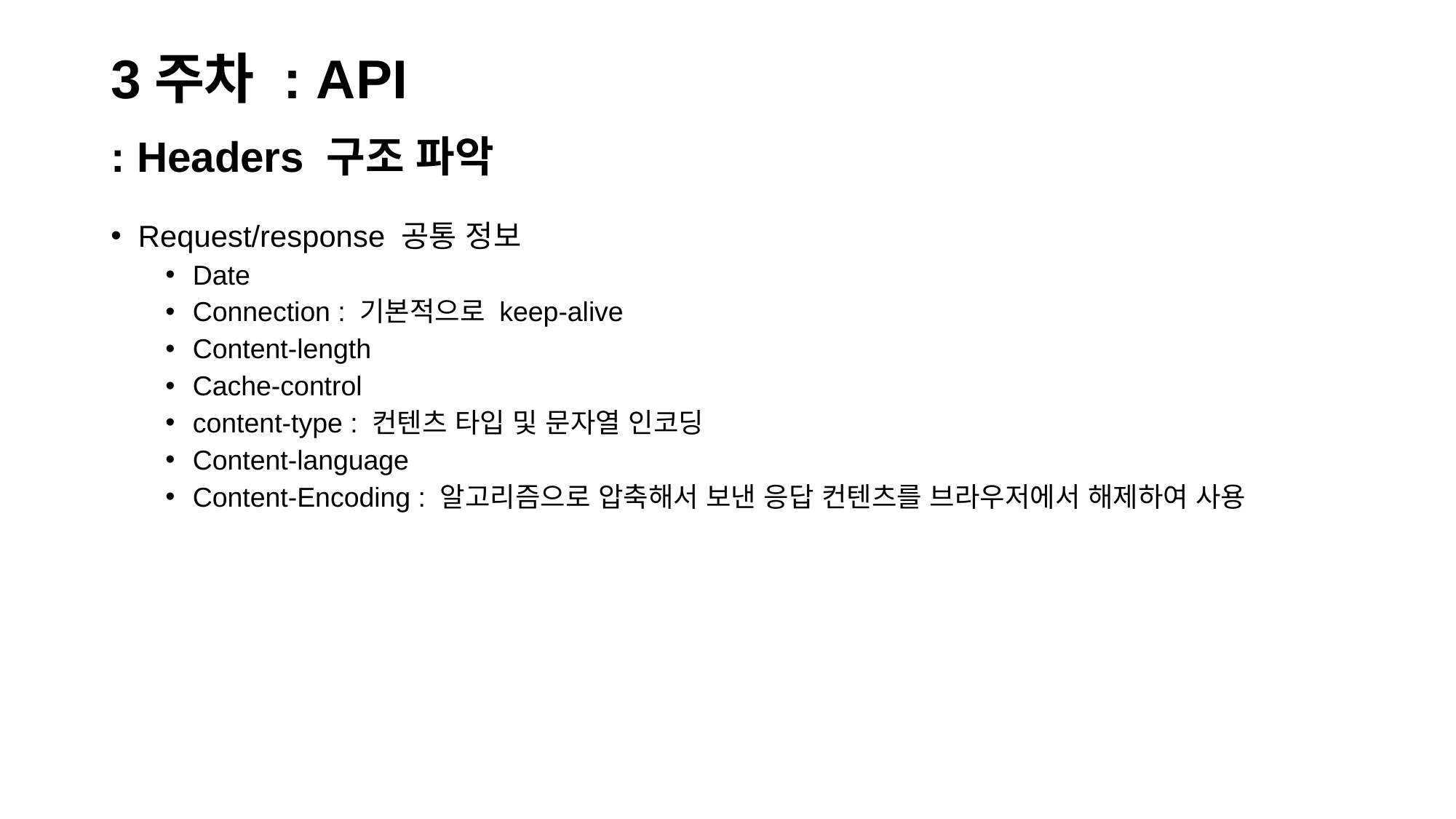

# 3주차 : API
: Headers 구조 파악
Request/response 공통 정보
Date
Connection : 기본적으로 keep-alive
Content-length
Cache-control
content-type : 컨텐츠 타입 및 문자열 인코딩
Content-language
Content-Encoding : 알고리즘으로 압축해서 보낸 응답 컨텐츠를 브라우저에서 해제하여 사용